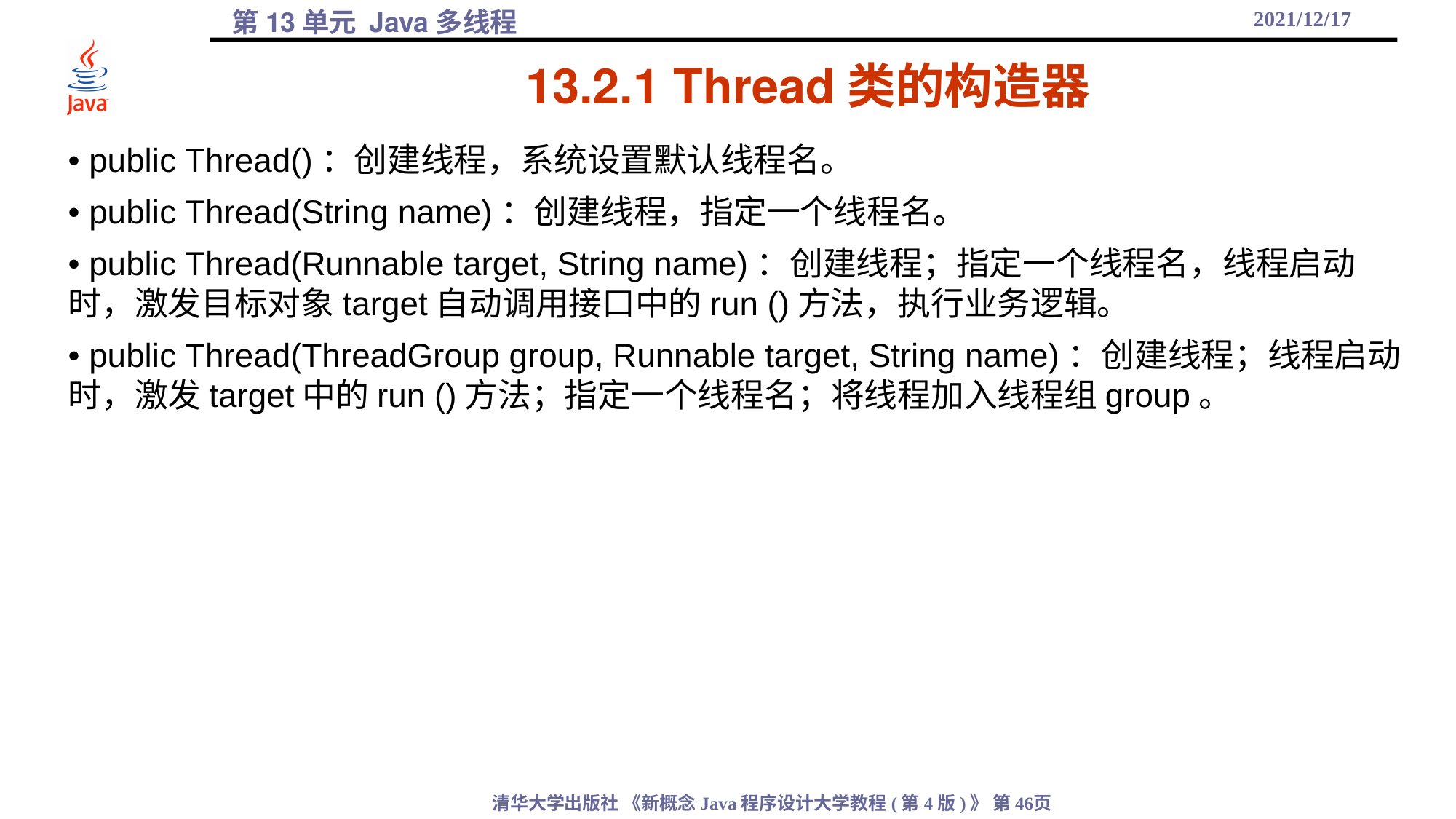

2021/12/17
# 13.2.1 Thread类的构造器
• public Thread()：创建线程，系统设置默认线程名。
• public Thread(String name)：创建线程，指定一个线程名。
• public Thread(Runnable target, String name)：创建线程；指定一个线程名，线程启动时，激发目标对象target自动调用接口中的run ()方法，执行业务逻辑。
• public Thread(ThreadGroup group, Runnable target, String name)：创建线程；线程启动时，激发target中的run ()方法；指定一个线程名；将线程加入线程组group。